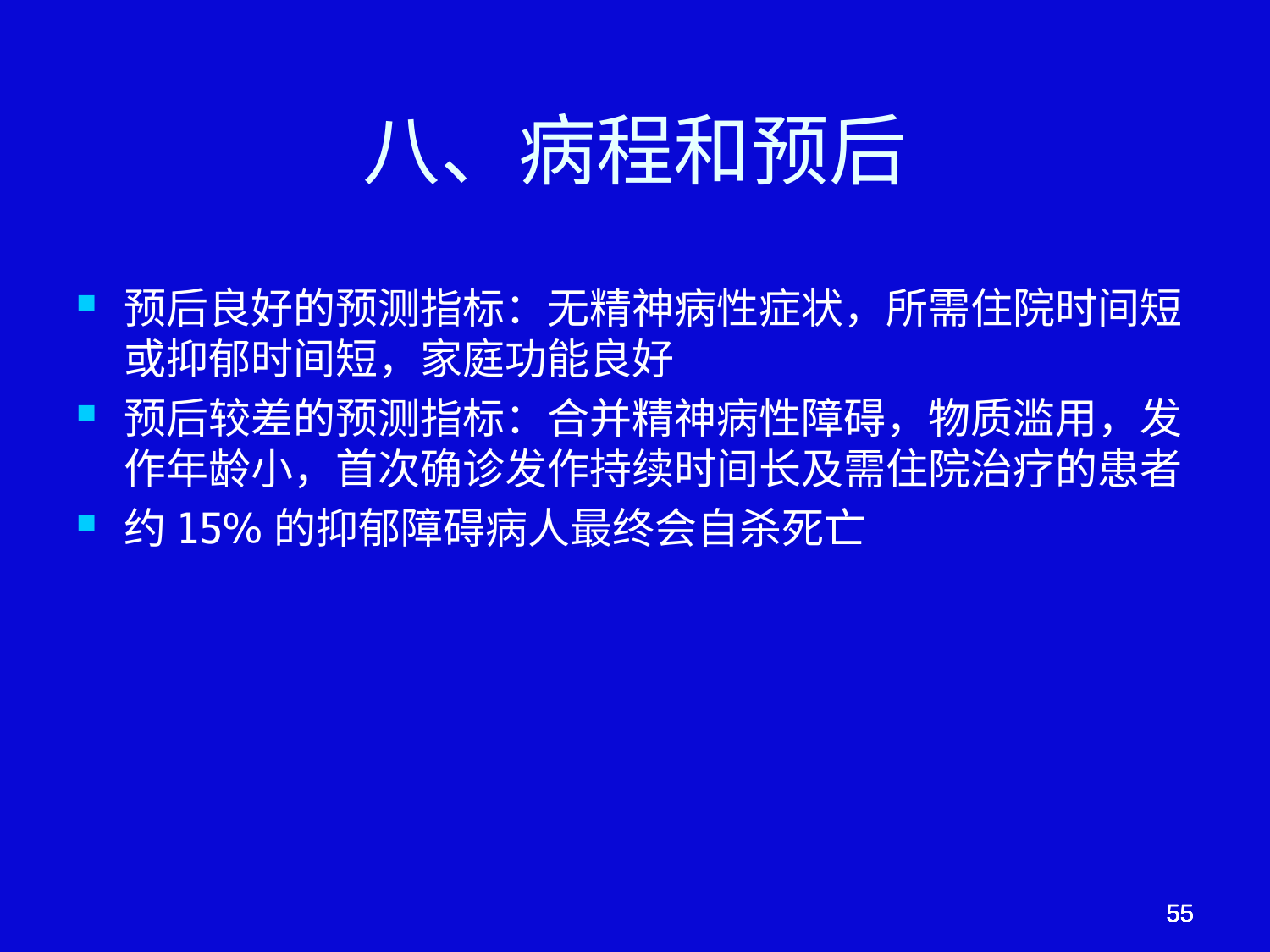

# 八、病程和预后
预后良好的预测指标：无精神病性症状，所需住院时间短或抑郁时间短，家庭功能良好
预后较差的预测指标：合并精神病性障碍，物质滥用，发作年龄小，首次确诊发作持续时间长及需住院治疗的患者
约15%的抑郁障碍病人最终会自杀死亡
55
55
55
55
55
55